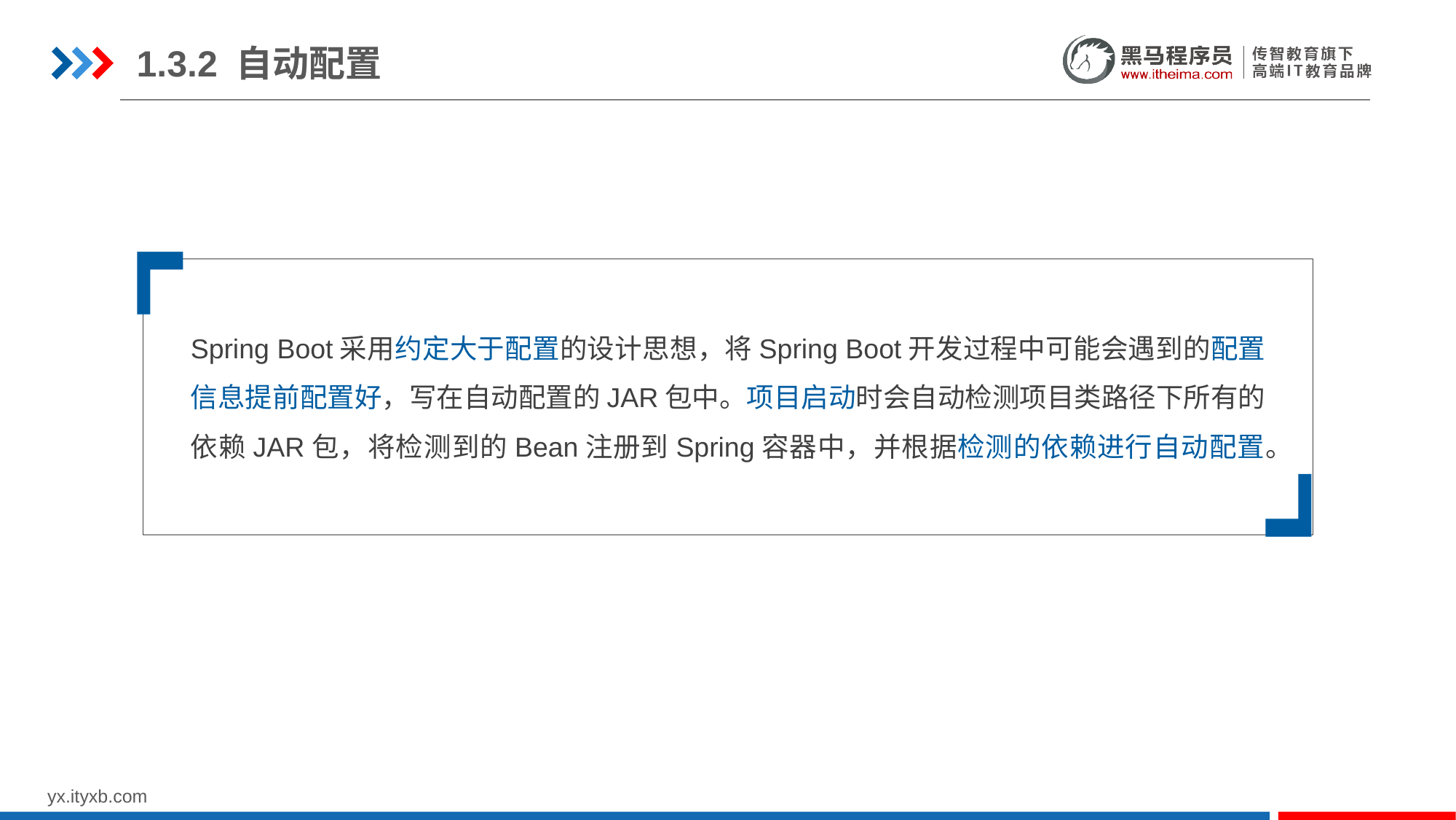

1.3.2 自动配置

Spring Boot采用约定大于配置的设计思想，将Spring Boot开发过程中可能会遇到的配置信息提前配置好，写在自动配置的JAR包中。项目启动时会自动检测项目类路径下所有的依赖JAR包，将检测到的Bean注册到Spring容器中，并根据检测的依赖进行自动配置。